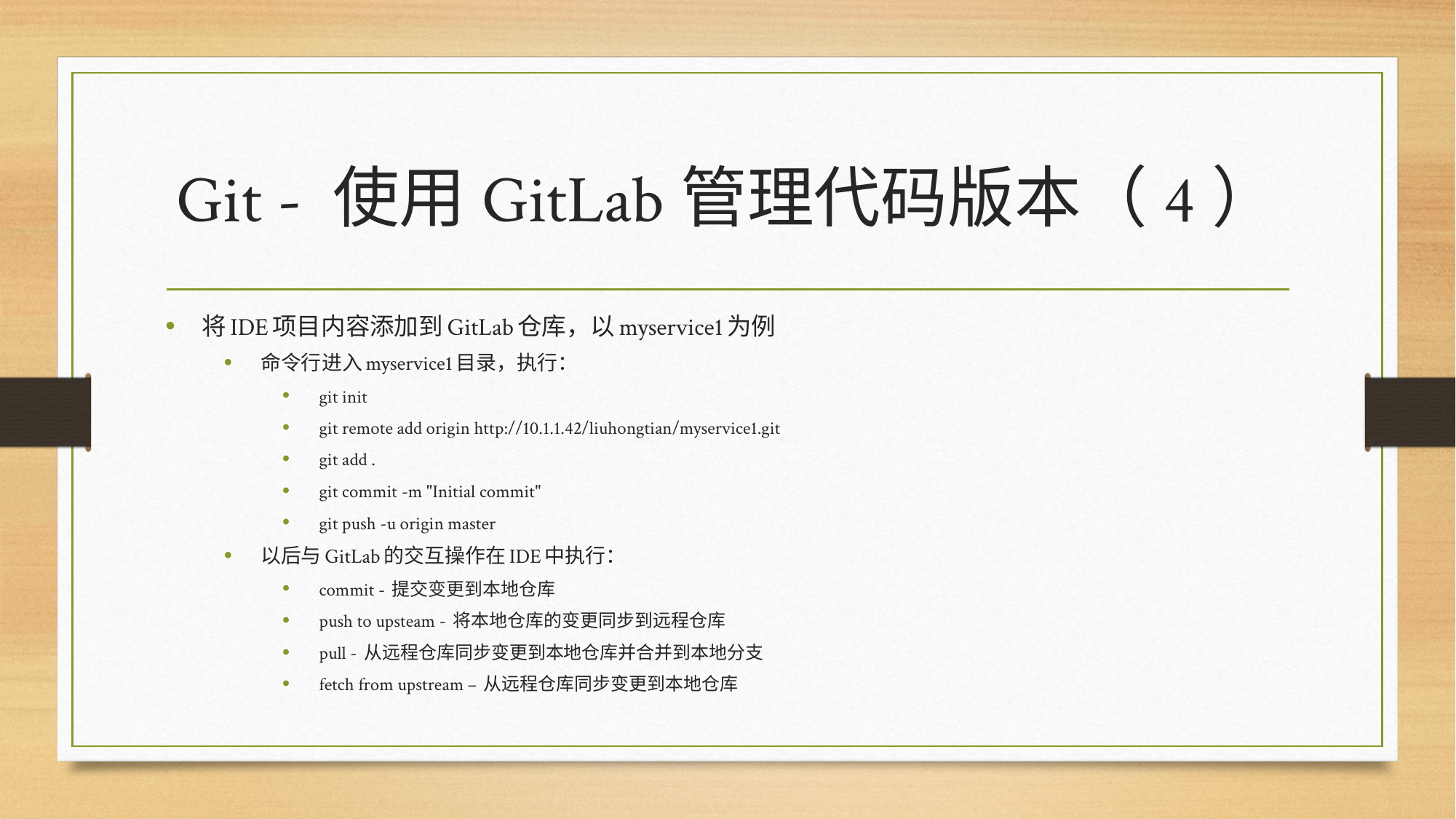

# Git - 使用GitLab管理代码版本（4）
将IDE项目内容添加到GitLab仓库，以myservice1为例
命令行进入myservice1目录，执行：
git init
git remote add origin http://10.1.1.42/liuhongtian/myservice1.git
git add .
git commit -m "Initial commit"
git push -u origin master
以后与GitLab的交互操作在IDE中执行：
commit - 提交变更到本地仓库
push to upsteam - 将本地仓库的变更同步到远程仓库
pull - 从远程仓库同步变更到本地仓库并合并到本地分支
fetch from upstream – 从远程仓库同步变更到本地仓库